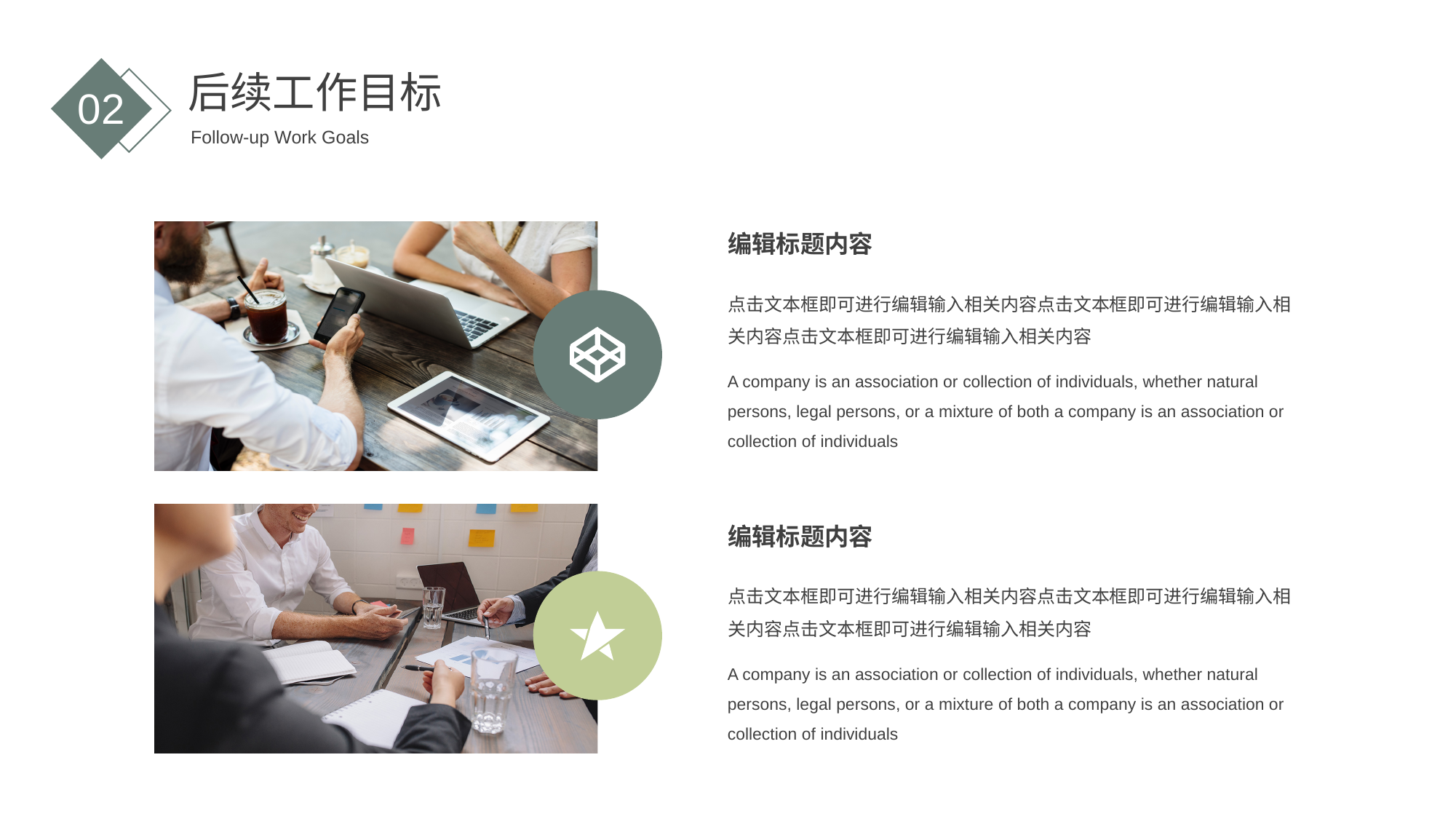

02
后续工作目标
Follow-up Work Goals

编辑标题内容
点击文本框即可进行编辑输入相关内容点击文本框即可进行编辑输入相关内容点击文本框即可进行编辑输入相关内容

A company is an association or collection of individuals, whether natural persons, legal persons, or a mixture of both a company is an association or collection of individuals

编辑标题内容
点击文本框即可进行编辑输入相关内容点击文本框即可进行编辑输入相关内容点击文本框即可进行编辑输入相关内容

A company is an association or collection of individuals, whether natural persons, legal persons, or a mixture of both a company is an association or collection of individuals